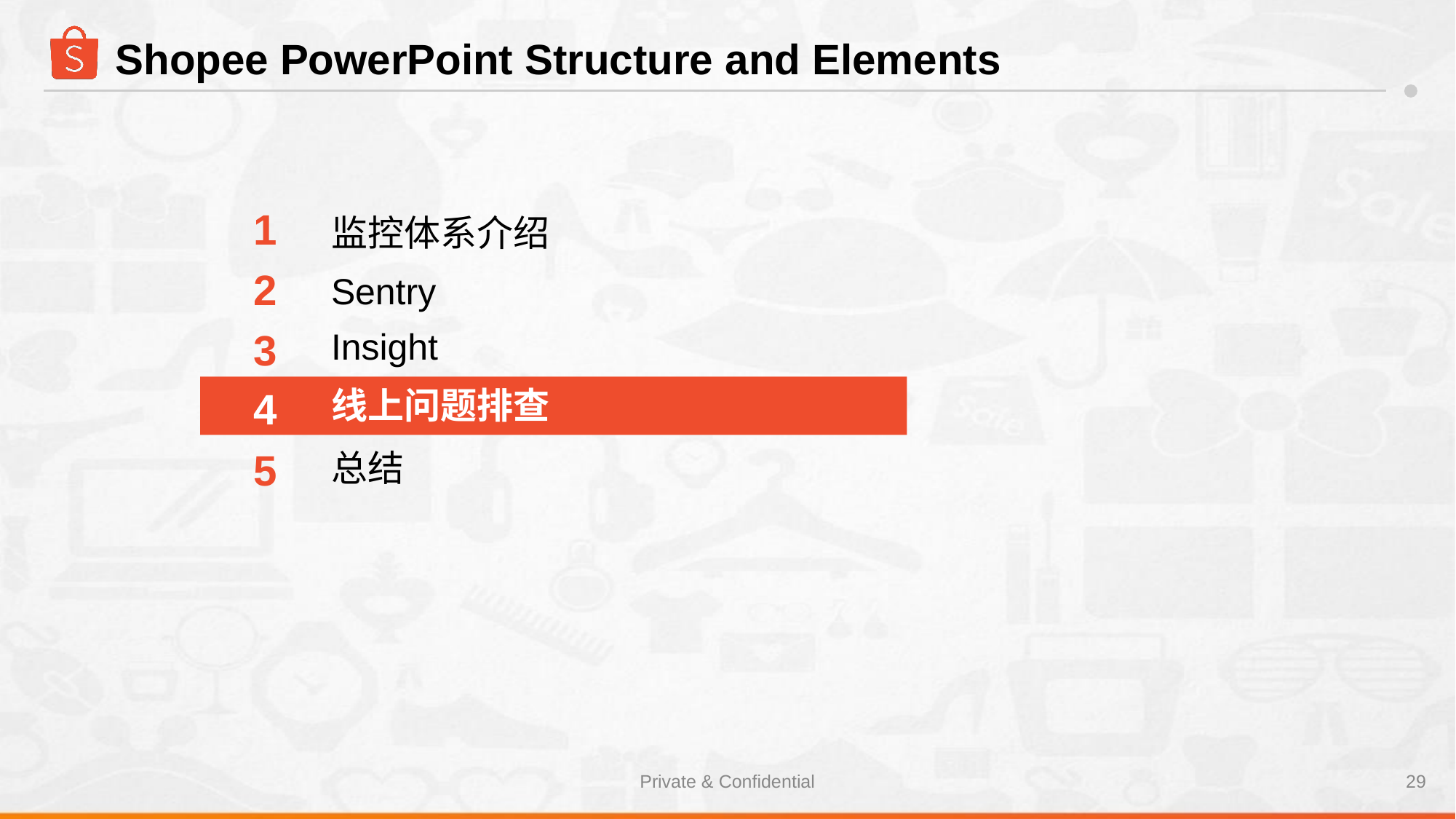

# Shopee PowerPoint Structure and Elements
1
监控体系介绍
2
Sentry
3
Insight

线上问题排查
4
5
总结
Private & Confidential
29